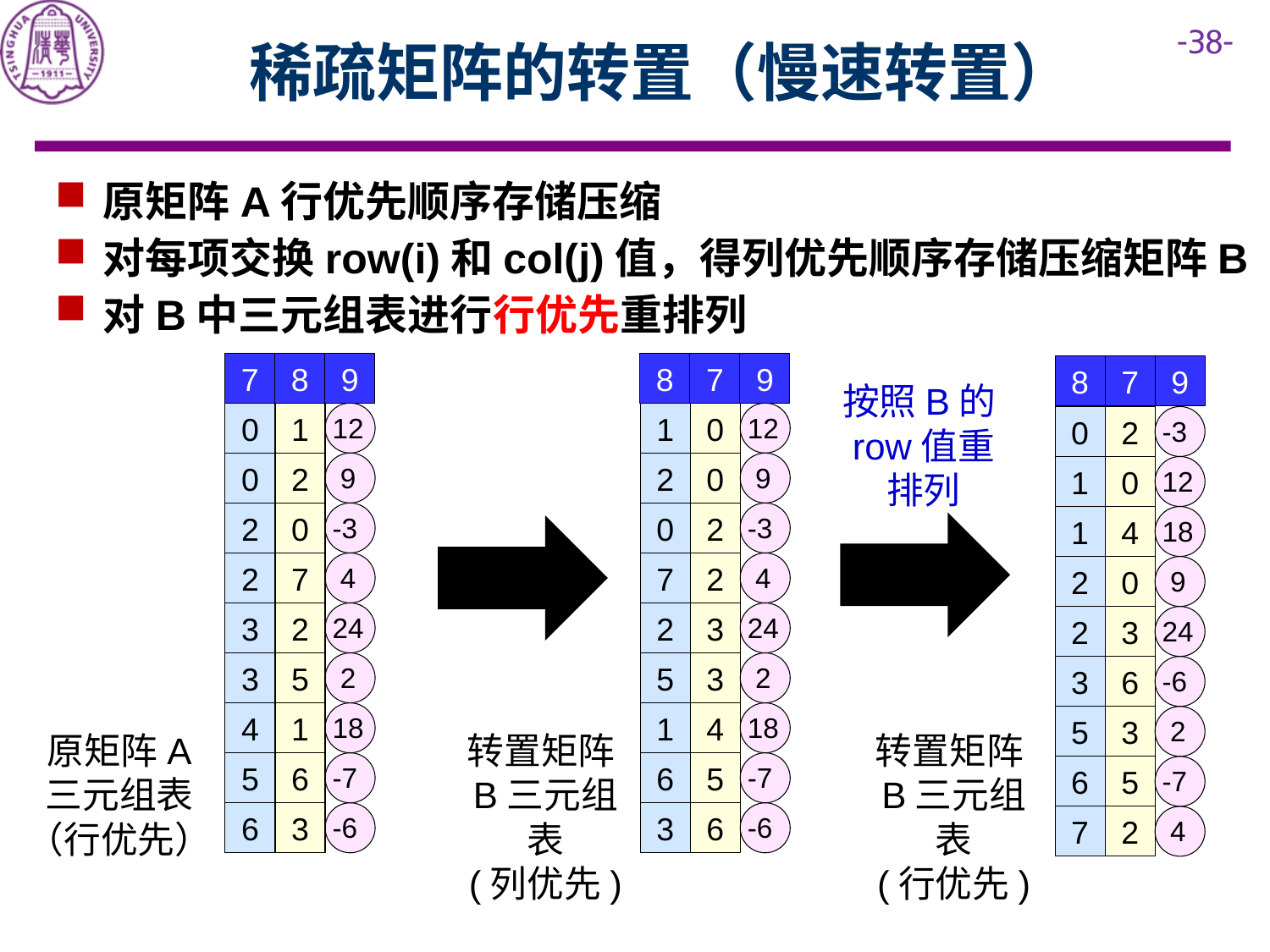

稀疏矩阵的转置（慢速转置）
原矩阵A行优先顺序存储压缩
对每项交换row(i)和col(j)值，得列优先顺序存储压缩矩阵B
对B中三元组表进行行优先重排列
7
8
9
0
1
12
0
2
 9
2
0
-3
2
7
 4
3
2
24
3
5
 2
4
1
18
5
6
-7
6
3
-6
8
7
9
1
0
12
2
0
 9
0
2
-3
7
2
 4
2
3
24
5
3
 2
1
4
18
6
5
-7
3
6
-6
8
7
9
0
2
-3
1
0
12
1
4
18
2
0
 9
2
3
24
3
6
-6
5
3
 2
6
5
-7
7
2
 4
按照B的row值重排列

原矩阵A
三元组表
（行优先）
转置矩阵B三元组表
(列优先)
转置矩阵B三元组表
(行优先)